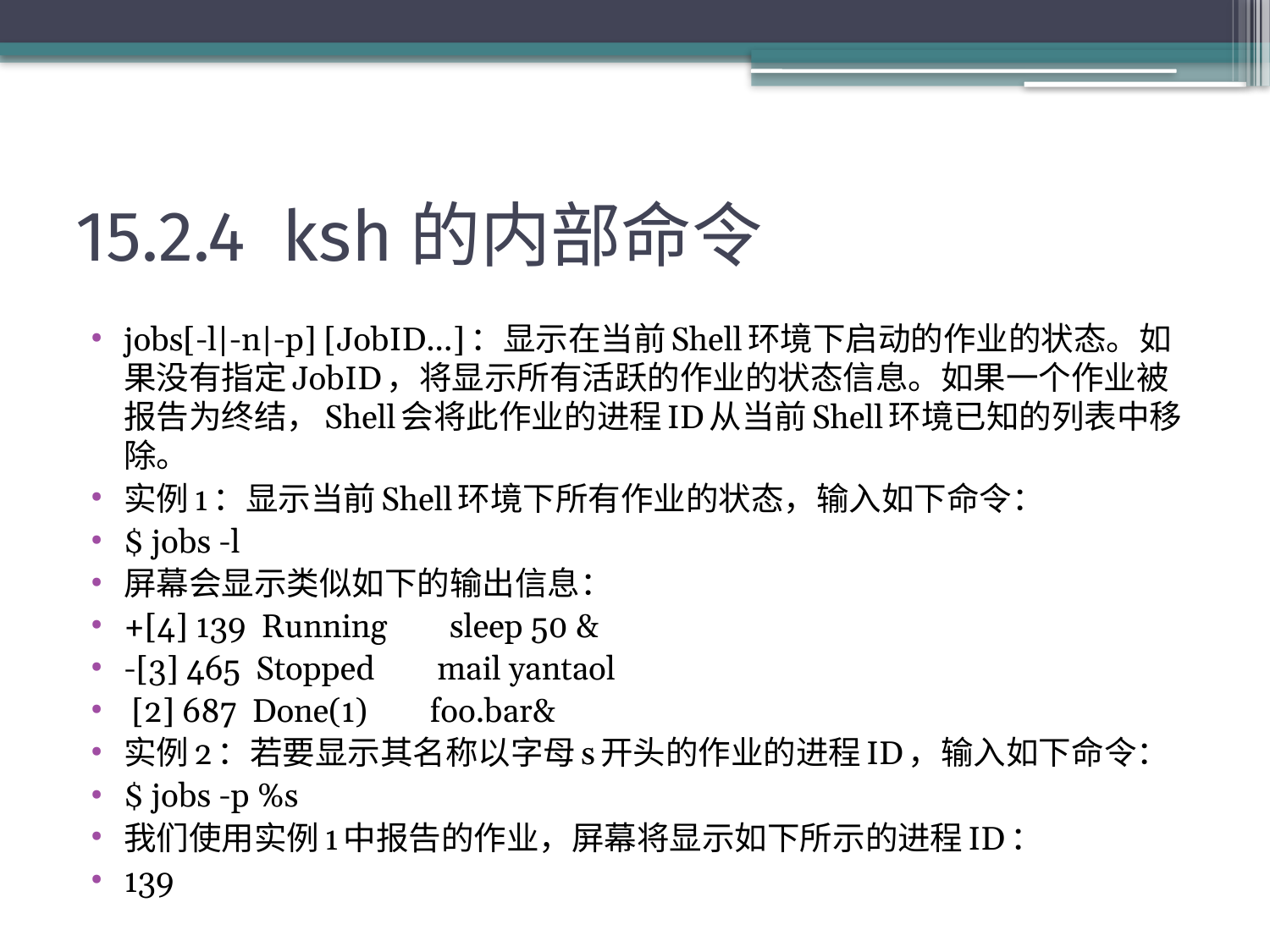

# 15.2.4  ksh的内部命令
jobs[-l|-n|-p] [JobID...]：显示在当前Shell环境下启动的作业的状态。如果没有指定JobID，将显示所有活跃的作业的状态信息。如果一个作业被报告为终结，Shell会将此作业的进程ID从当前Shell环境已知的列表中移除。
实例1：显示当前Shell环境下所有作业的状态，输入如下命令：
$ jobs -l
屏幕会显示类似如下的输出信息：
+[4] 139  Running        sleep 50 &
-[3] 465  Stopped        mail yantaol
 [2] 687  Done(1)        foo.bar&
实例2：若要显示其名称以字母s开头的作业的进程ID，输入如下命令：
$ jobs -p %s
我们使用实例1中报告的作业，屏幕将显示如下所示的进程ID：
139